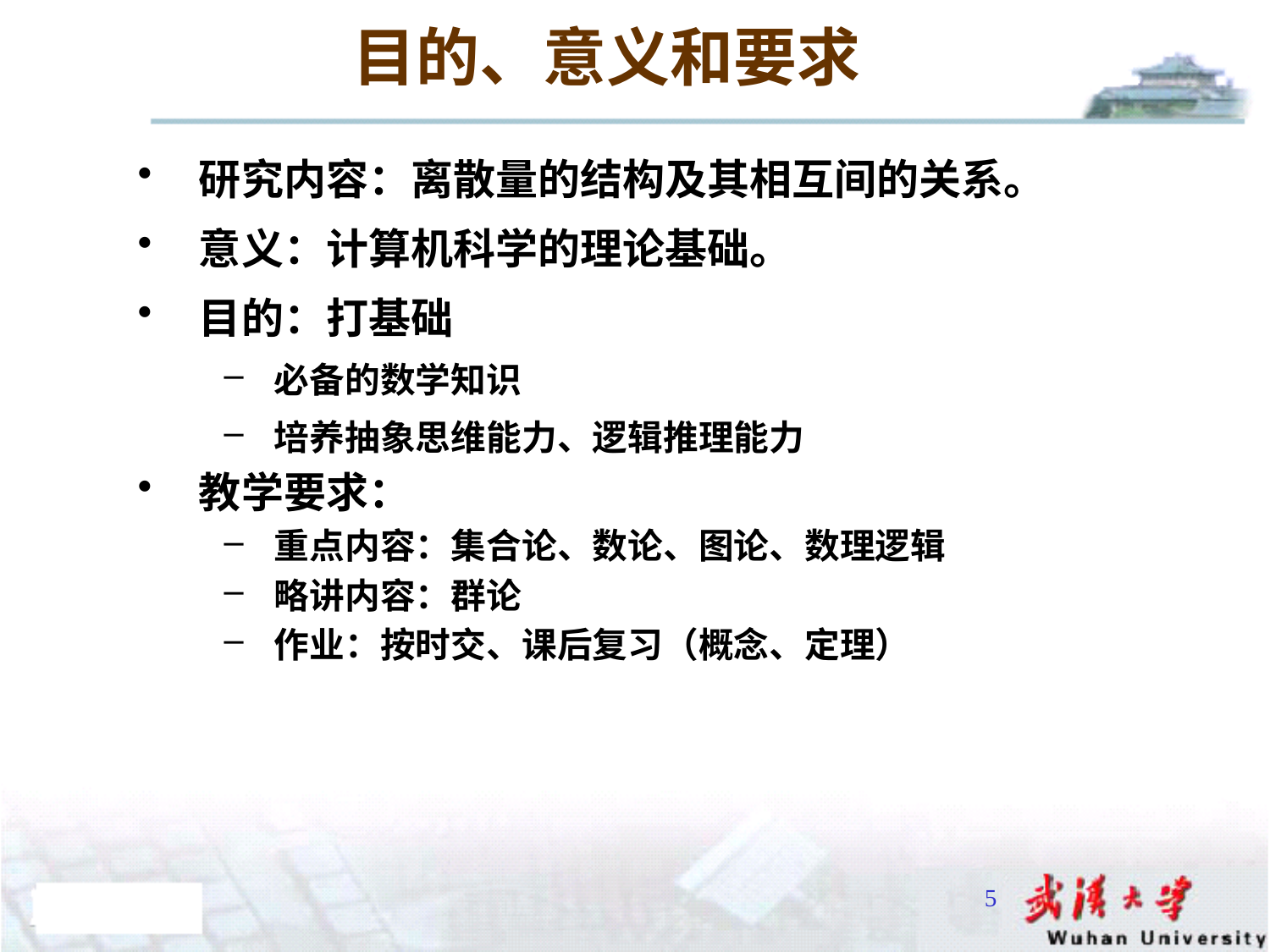

# 目的、意义和要求
研究内容：离散量的结构及其相互间的关系。
意义：计算机科学的理论基础。
目的：打基础
必备的数学知识
培养抽象思维能力、逻辑推理能力
教学要求：
重点内容：集合论、数论、图论、数理逻辑
略讲内容：群论
作业：按时交、课后复习（概念、定理）

5